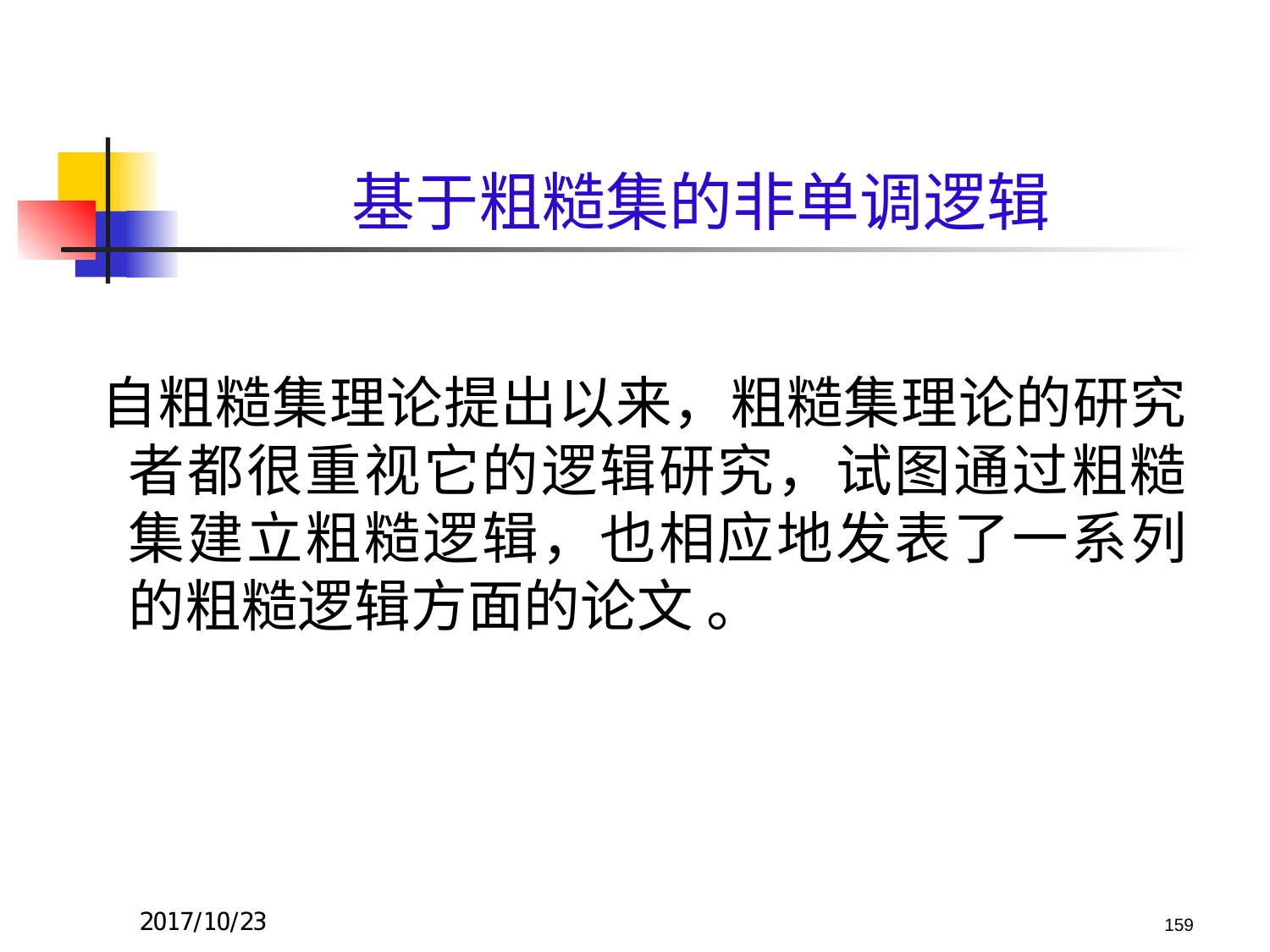

# 基于粗糙集的非单调逻辑

  自粗糙集理论提出以来，粗糙集理论的研究者都很重视它的逻辑研究，试图通过粗糙集建立粗糙逻辑，也相应地发表了一系列的粗糙逻辑方面的论文 。
2017/10/23
159